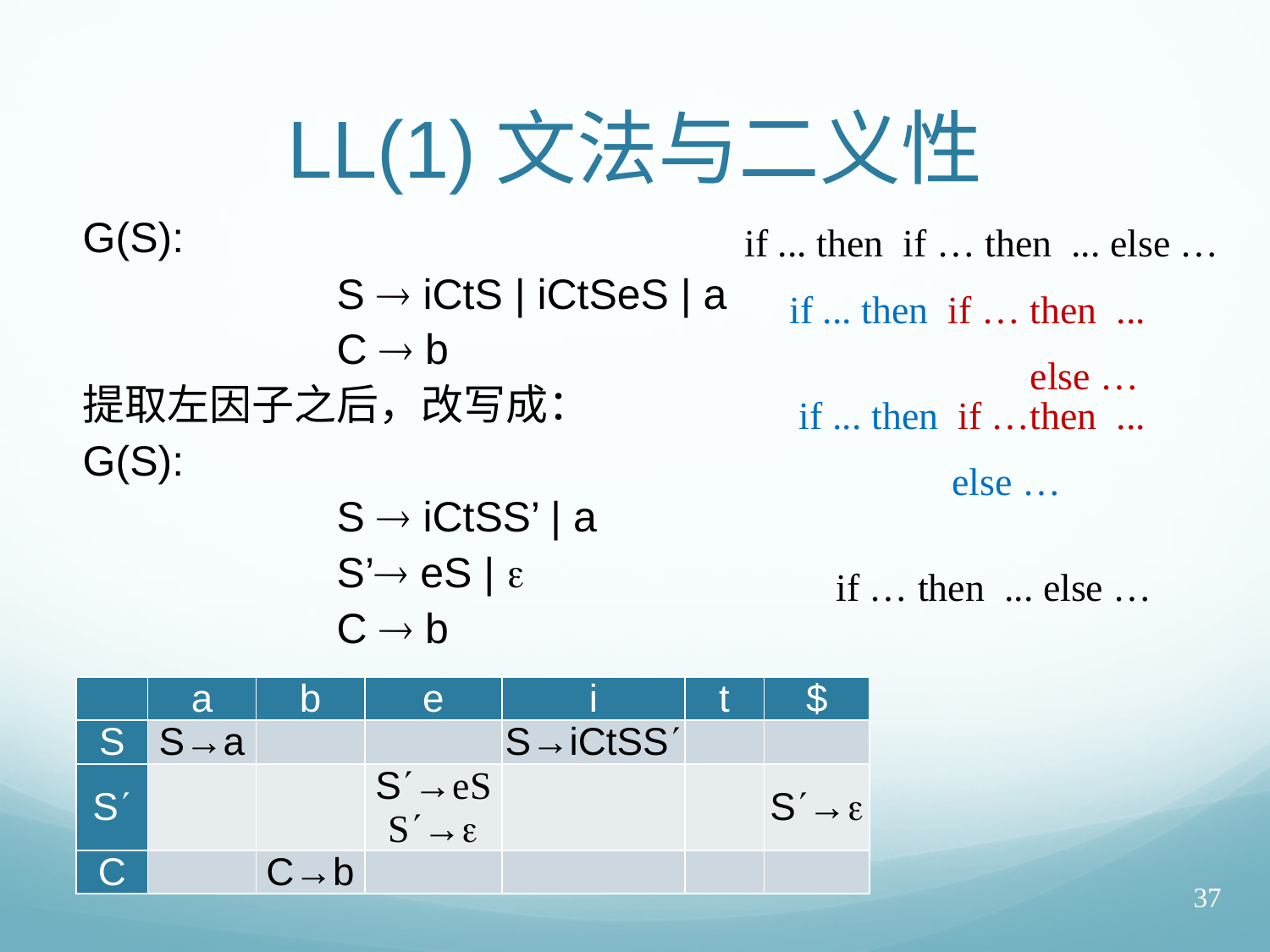

# LL(1)文法与二义性
G(S):
		S → iCtS | iCtSeS | a
		C → b
提取左因子之后，改写成：
G(S):
		S → iCtSS’ | a
		S’→ eS | ε
		C → b

if ... then  if … then  ... else …
if ... then  if … then  ...
                       else …
if ... then  if …then  ...
       else …
if … then  ... else …
|  | a | b | e | i | t | $ |
| --- | --- | --- | --- | --- | --- | --- |
| S | S→a |  |  | S→iCtSS′ |  |  |
| S′ |  |  | S′→eS S′→ε |  |  | S′→ε |
| C |  | C→b |  |  |  |  |
37